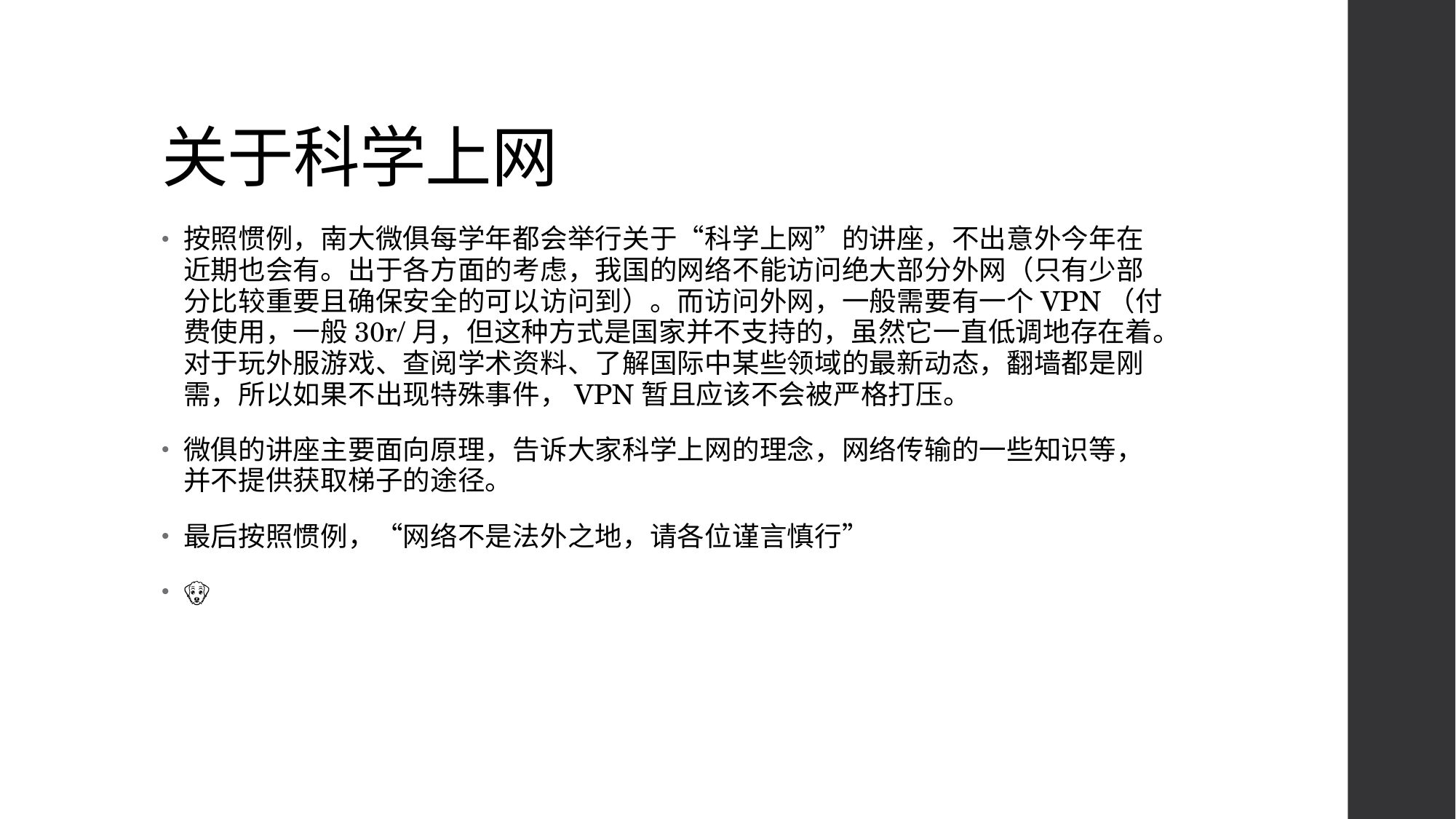

# 关于科学上网
按照惯例，南大微俱每学年都会举行关于“科学上网”的讲座，不出意外今年在近期也会有。出于各方面的考虑，我国的网络不能访问绝大部分外网（只有少部分比较重要且确保安全的可以访问到）。而访问外网，一般需要有一个VPN（付费使用，一般30r/月，但这种方式是国家并不支持的，虽然它一直低调地存在着。对于玩外服游戏、查阅学术资料、了解国际中某些领域的最新动态，翻墙都是刚需，所以如果不出现特殊事件，VPN暂且应该不会被严格打压。
微俱的讲座主要面向原理，告诉大家科学上网的理念，网络传输的一些知识等，并不提供获取梯子的途径。
最后按照惯例，“网络不是法外之地，请各位谨言慎行”
🐶